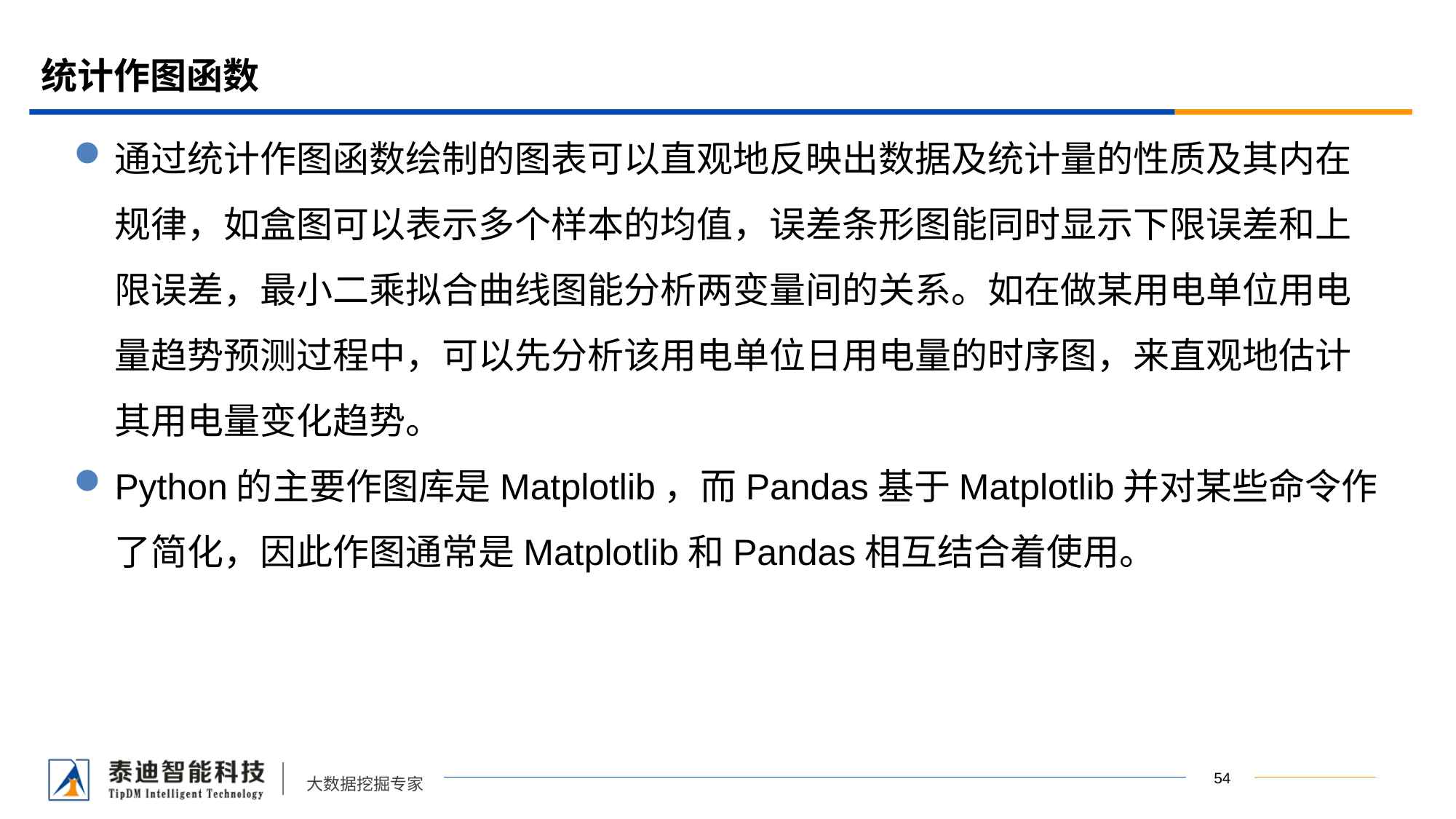

# 统计作图函数
通过统计作图函数绘制的图表可以直观地反映出数据及统计量的性质及其内在规律，如盒图可以表示多个样本的均值，误差条形图能同时显示下限误差和上限误差，最小二乘拟合曲线图能分析两变量间的关系。如在做某用电单位用电量趋势预测过程中，可以先分析该用电单位日用电量的时序图，来直观地估计其用电量变化趋势。
Python的主要作图库是Matplotlib，而Pandas基于Matplotlib并对某些命令作了简化，因此作图通常是Matplotlib和Pandas相互结合着使用。